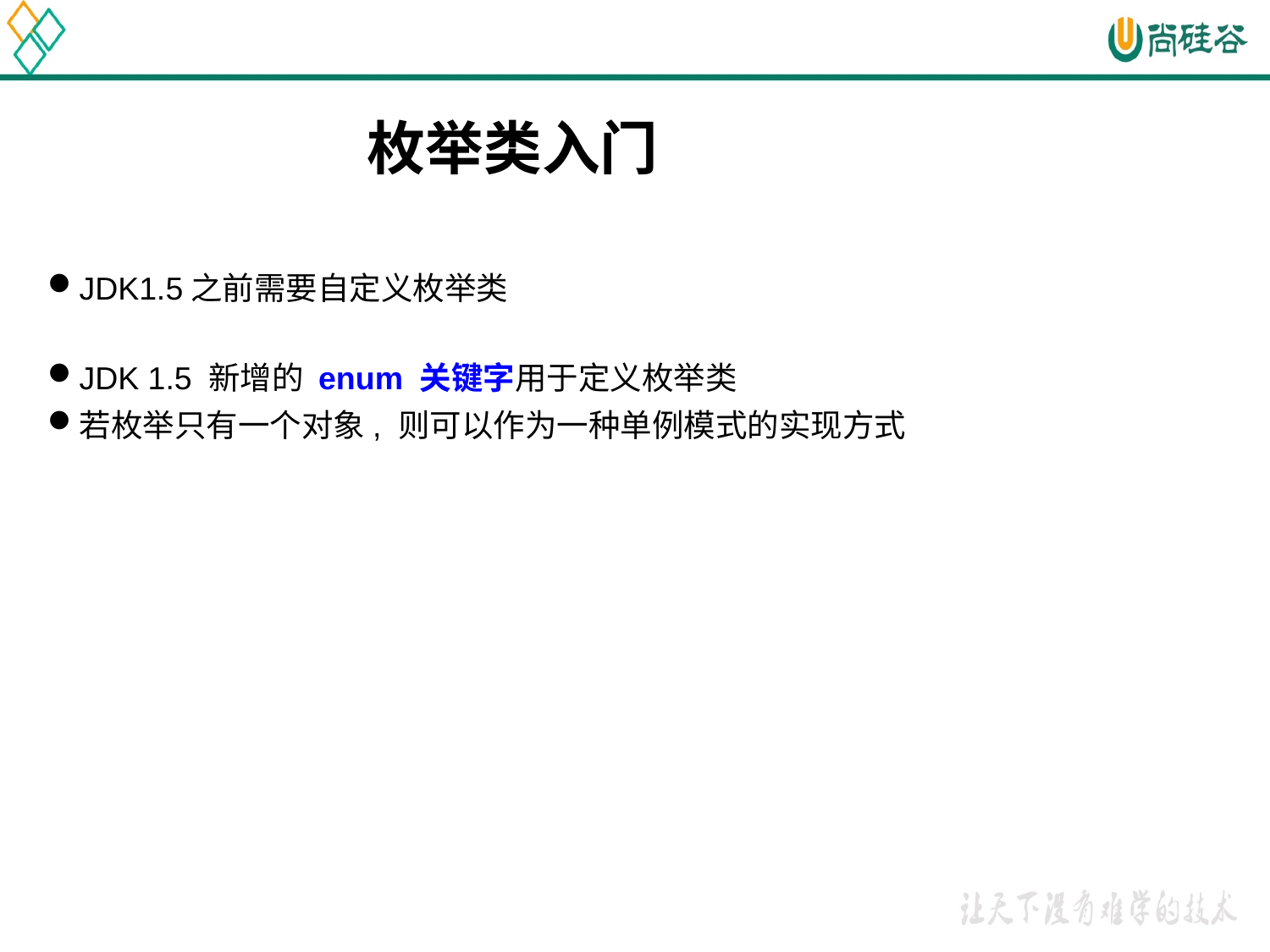

# 枚举类入门
JDK1.5之前需要自定义枚举类
JDK 1.5 新增的 enum 关键字用于定义枚举类
若枚举只有一个对象, 则可以作为一种单例模式的实现方式